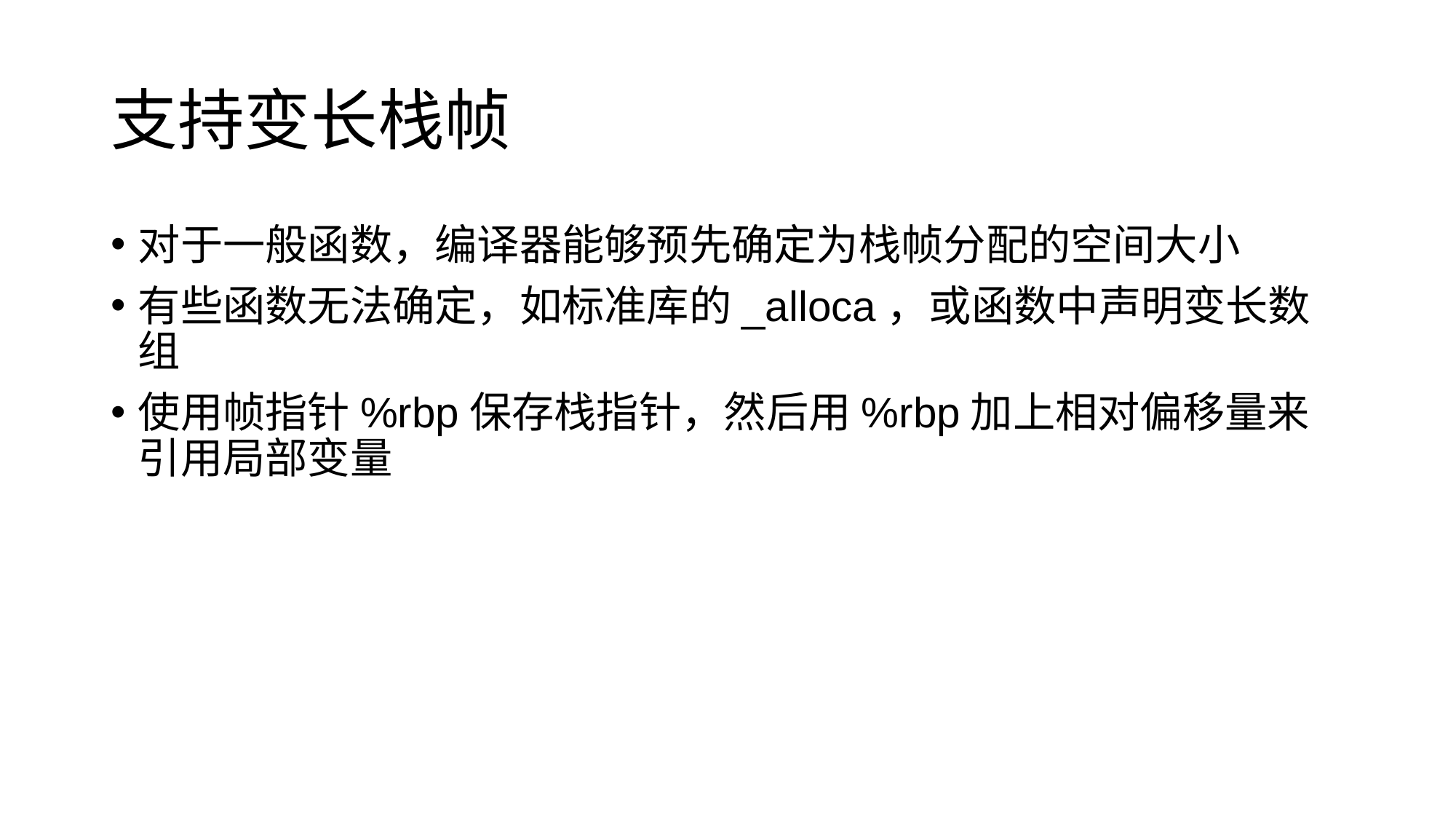

# 支持变长栈帧
对于一般函数，编译器能够预先确定为栈帧分配的空间大小
有些函数无法确定，如标准库的_alloca，或函数中声明变长数组
使用帧指针%rbp保存栈指针，然后用%rbp加上相对偏移量来引用局部变量